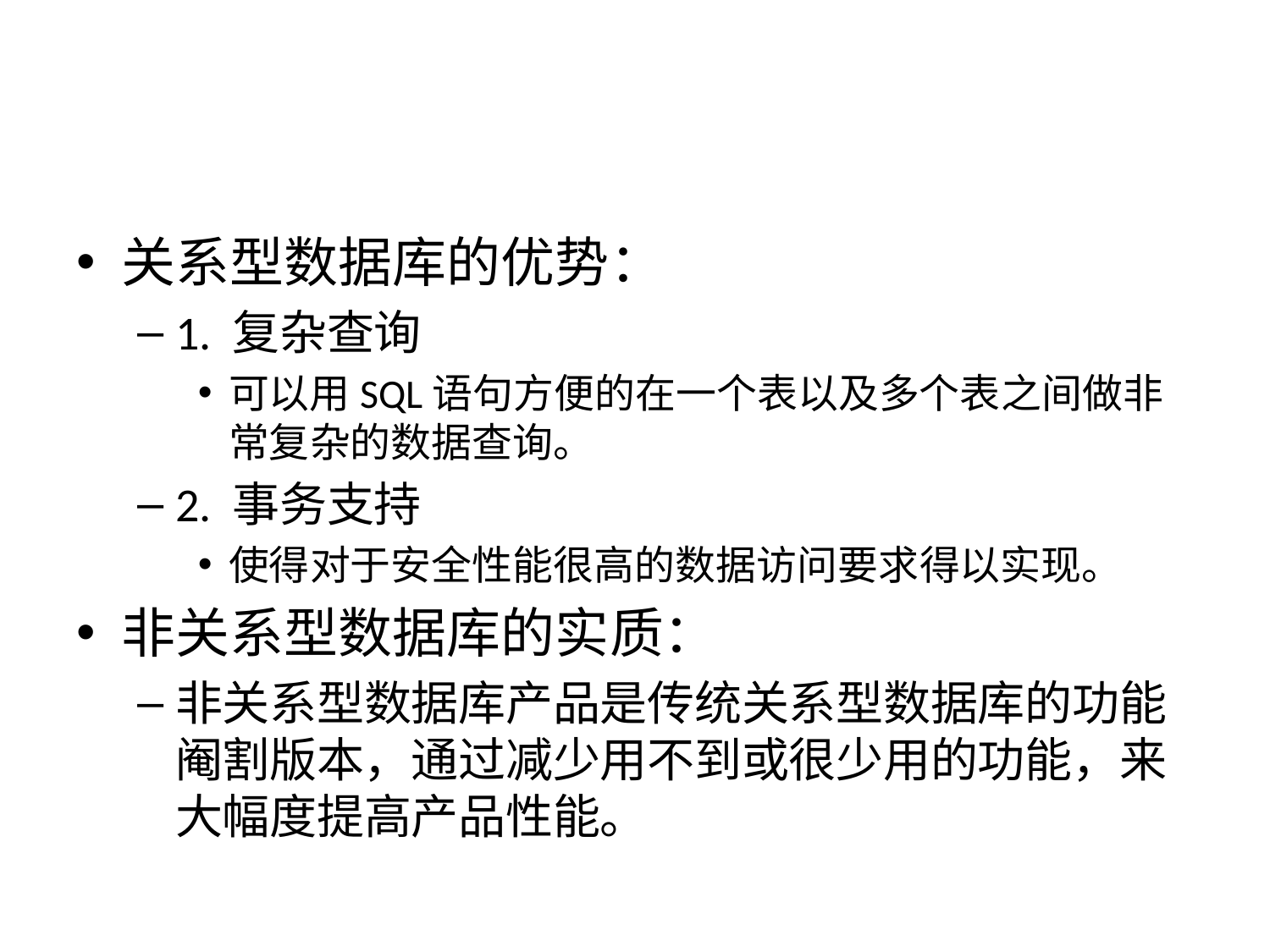

#
关系型数据库的优势：
1. 复杂查询
可以用SQL语句方便的在一个表以及多个表之间做非常复杂的数据查询。
2. 事务支持
使得对于安全性能很高的数据访问要求得以实现。
非关系型数据库的实质：
非关系型数据库产品是传统关系型数据库的功能阉割版本，通过减少用不到或很少用的功能，来大幅度提高产品性能。